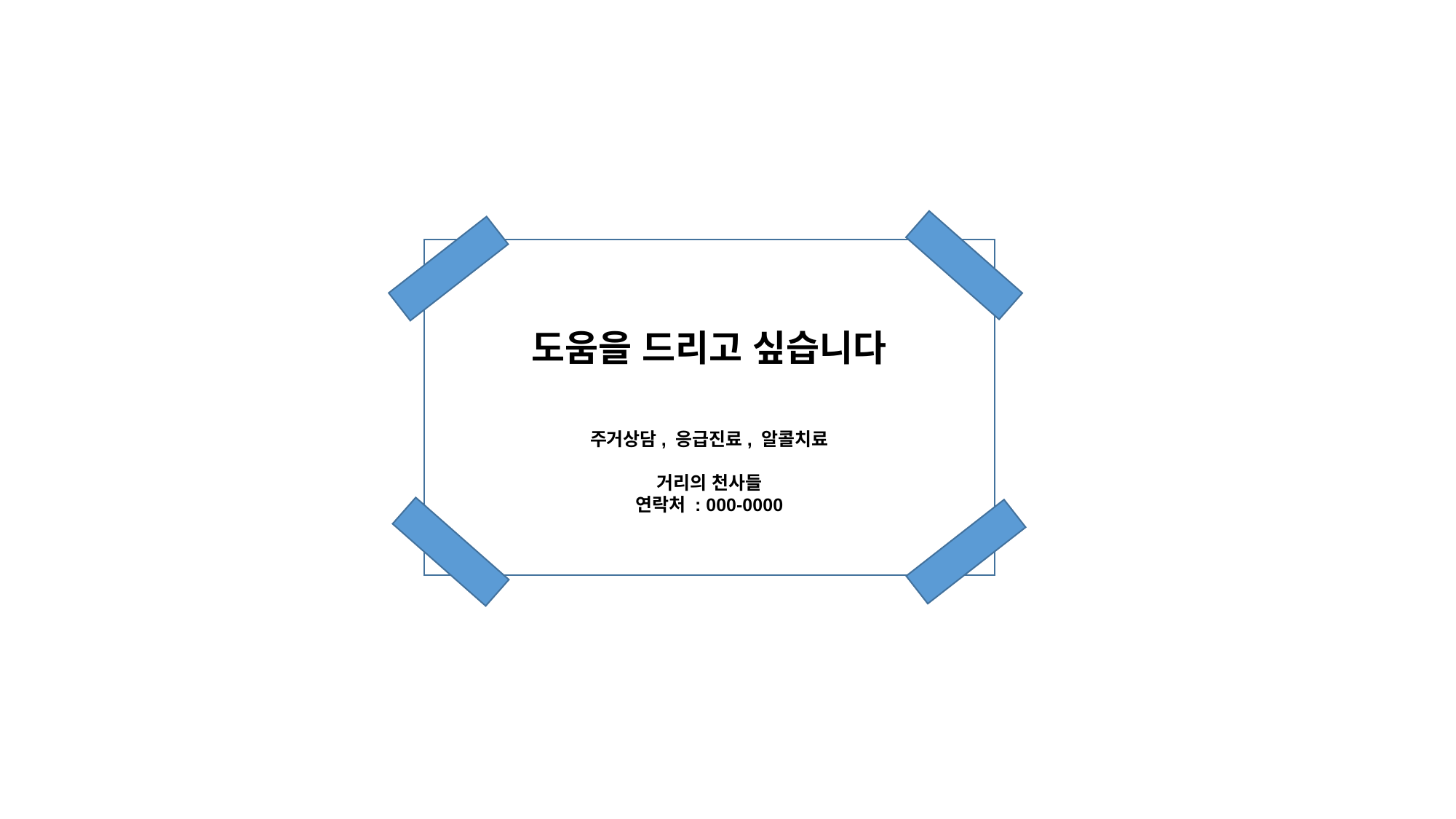

#

도움을 드리고 싶습니다
주거상담, 응급진료, 알콜치료

거리의 천사들
연락처 : 000-0000